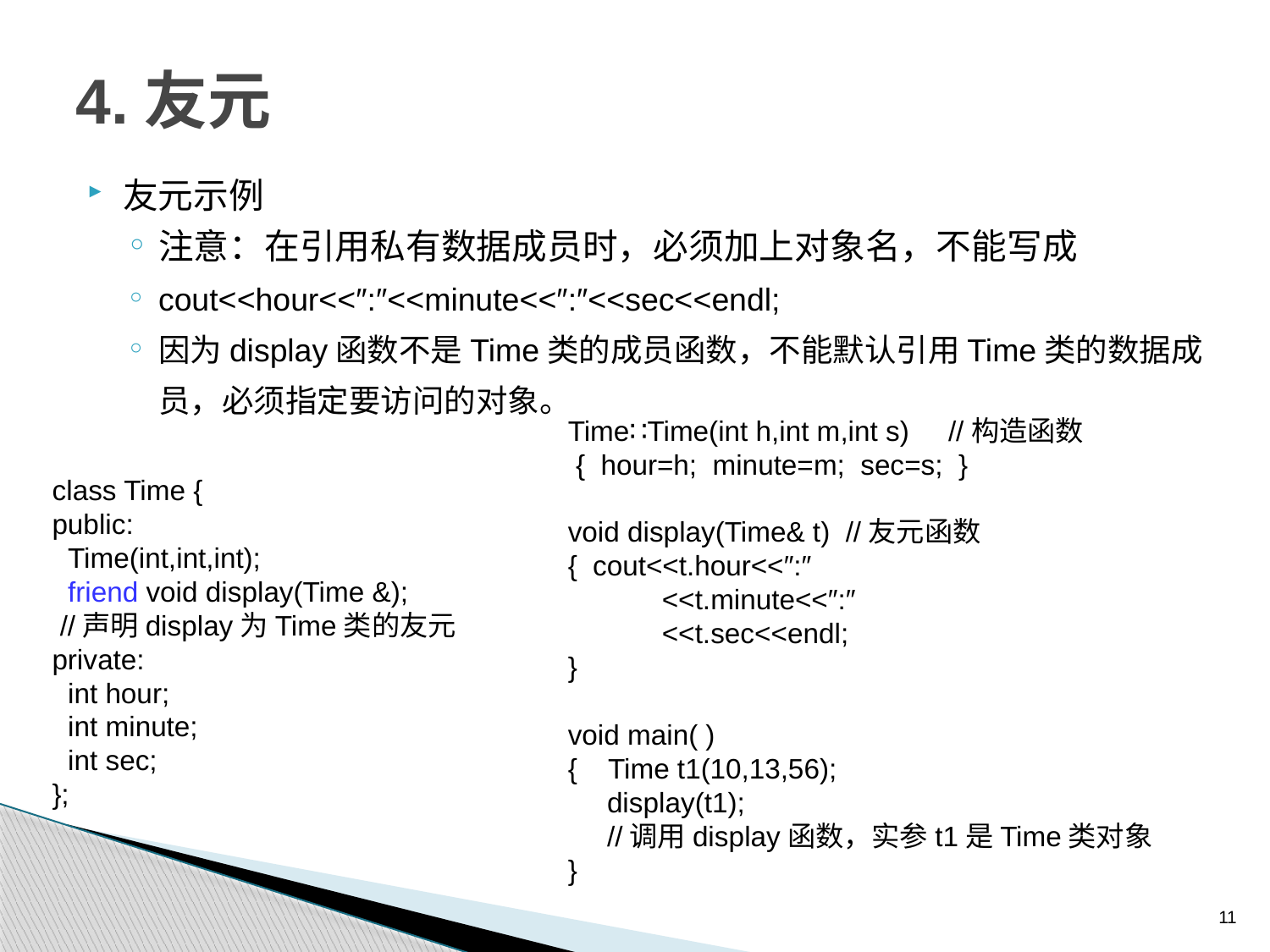

# 4.友元
友元示例
注意：在引用私有数据成员时，必须加上对象名，不能写成
cout<<hour<<″:″<<minute<<″:″<<sec<<endl;
因为display函数不是Time类的成员函数，不能默认引用Time类的数据成员，必须指定要访问的对象。

Time∷Time(int h,int m,int s)     //构造函数
 {  hour=h;  minute=m;  sec=s;  }

void display(Time& t)  //友元函数
{  cout<<t.hour<<″:″
            <<t.minute<<″:″
            <<t.sec<<endl;
}

void main( )
{    Time t1(10,13,56);
     display(t1);
     //调用display函数，实参t1是Time类对象
}

class Time {
public:
  Time(int,int,int);
  friend void display(Time &);
 //声明display为Time类的友元
private:
  int hour;
  int minute;
  int sec;
};
11